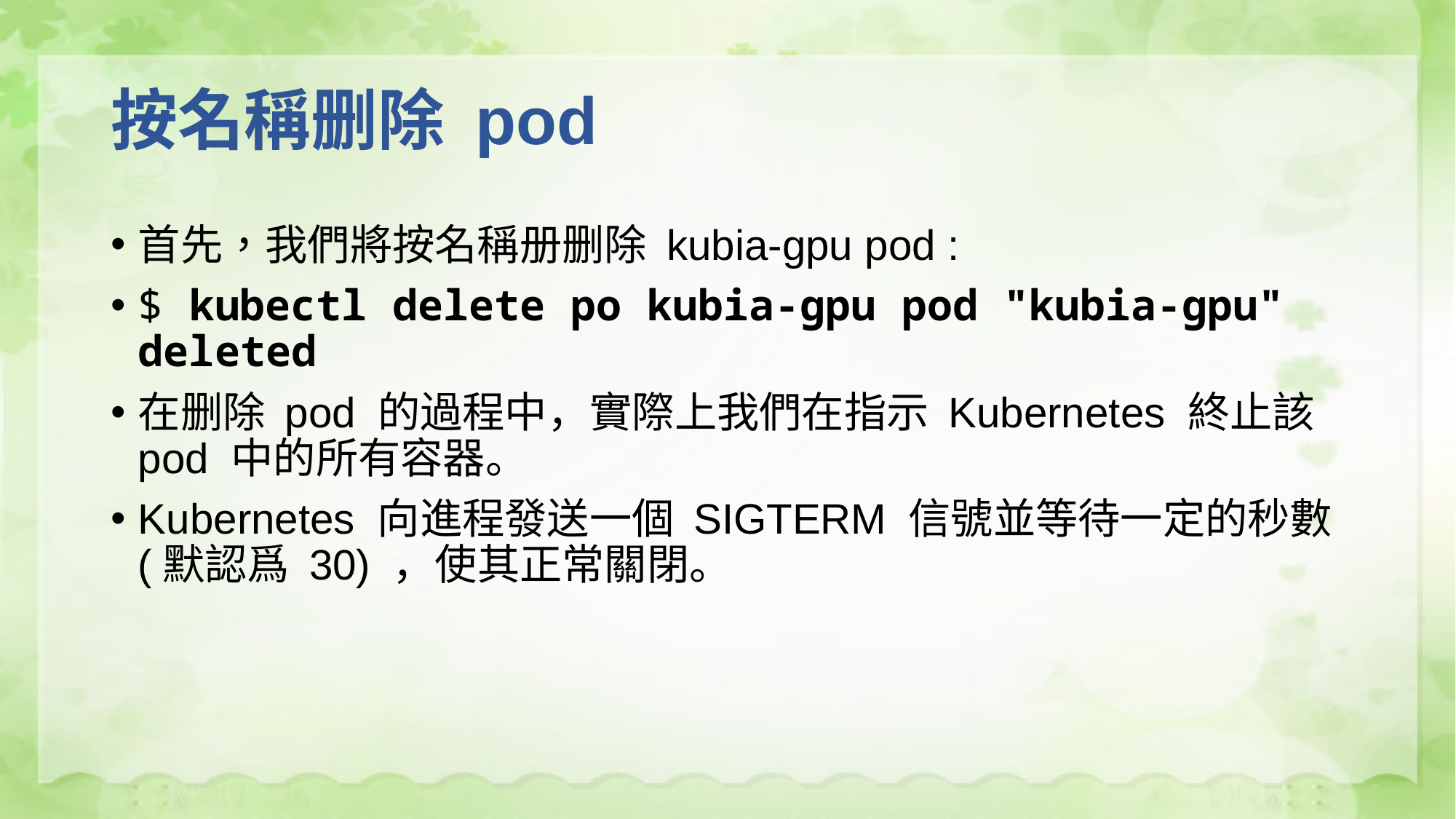

# 按名稱删除 pod
首先，我們將按名稱册删除 kubia-gpu pod :
$ kubectl delete po kubia-gpu pod "kubia-gpu" deleted
在删除 pod 的過程中，實際上我們在指示 Kubernetes 終止該 pod 中的所有容器。
Kubernetes 向進程發送一個 SIGTERM 信號並等待一定的秒數(默認爲 30) ，使其正常關閉。